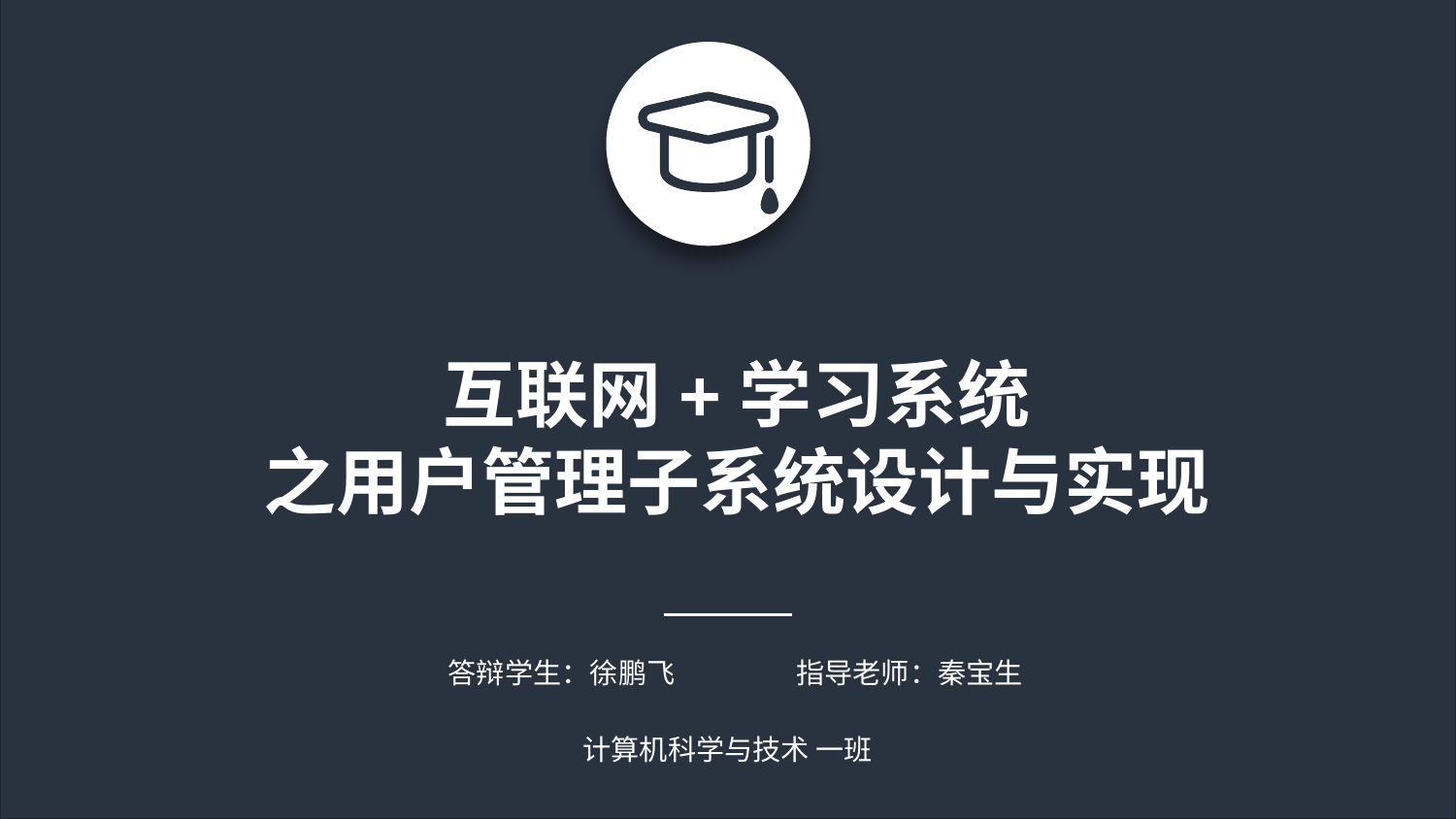

互联网+学习系统
之用户管理子系统设计与实现
答辩学生：徐鹏飞
指导老师：秦宝生
计算机科学与技术 一班